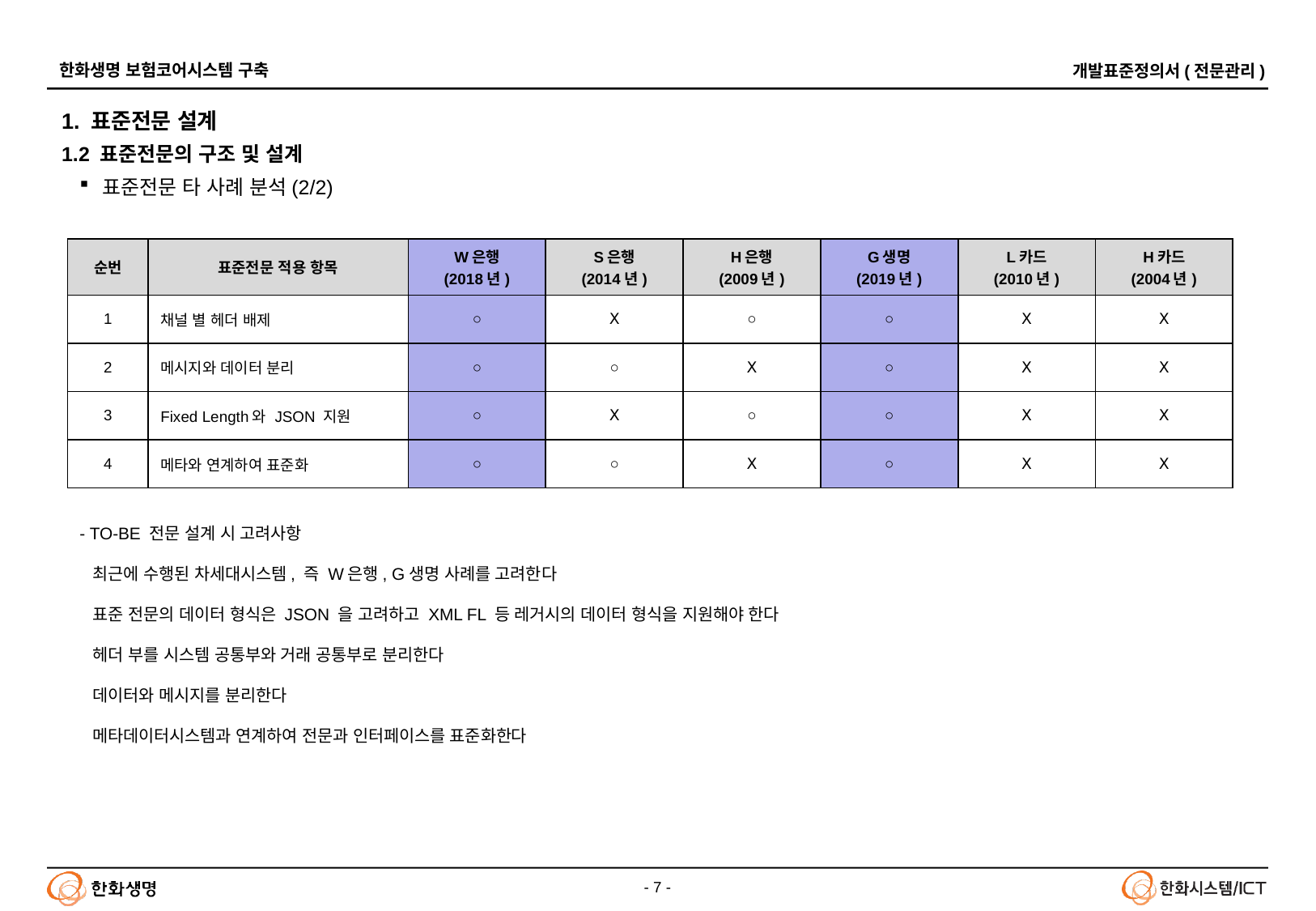

# 1. 표준전문 설계 1.2 표준전문의 구조 및 설계
표준전문 타 사례 분석(2/2)

| 순번 | 표준전문 적용 항목 | W은행 (2018년) | S은행 (2014년) | H은행 (2009년) | G생명 (2019년) | L카드 (2010년) | H카드 (2004년) |
| --- | --- | --- | --- | --- | --- | --- | --- |
| 1 | 채널 별 헤더 배제 | ○ | Ⅹ | ○ | ○ | Ⅹ | Ⅹ |
| 2 | 메시지와 데이터 분리 | ○ | ○ | Ⅹ | ○ | Ⅹ | Ⅹ |
| 3 | Fixed Length와 JSON 지원 | ○ | Ⅹ | ○ | ○ | Ⅹ | Ⅹ |
| 4 | 메타와 연계하여 표준화 | ○ | ○ | Ⅹ | ○ | Ⅹ | Ⅹ |
- TO-BE 전문 설계 시 고려사항

  최근에 수행된 차세대시스템, 즉 W은행, G생명 사례를 고려한다

  표준 전문의 데이터 형식은 JSON 을 고려하고 XML FL 등 레거시의 데이터 형식을 지원해야 한다

  헤더 부를 시스템 공통부와 거래 공통부로 분리한다

  데이터와 메시지를 분리한다

  메타데이터시스템과 연계하여 전문과 인터페이스를 표준화한다